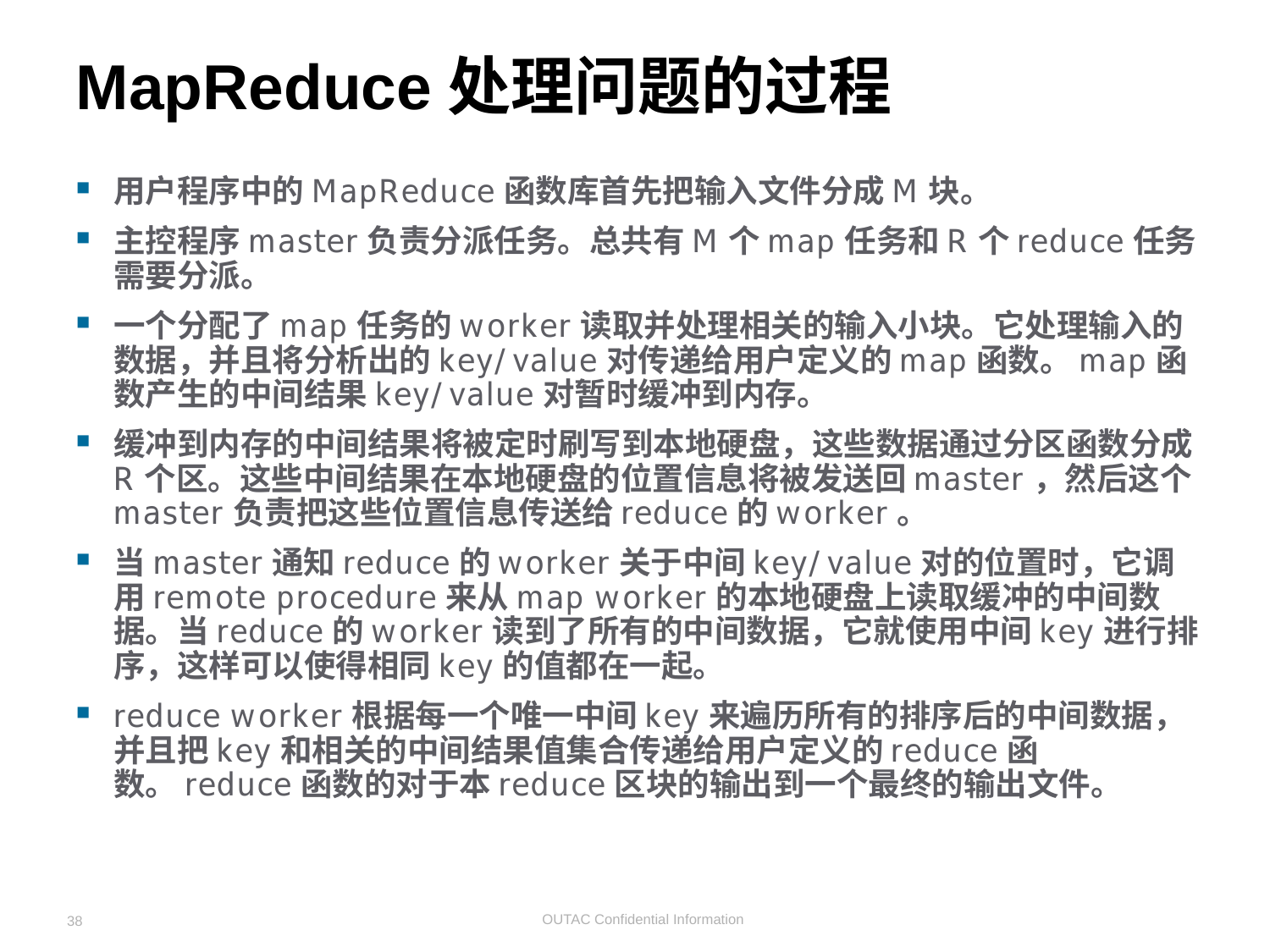

MapReduce处理问题的过程
用户程序中的MapReduce函数库首先把输入文件分成M块。
主控程序master负责分派任务。总共有M个map任务和R个reduce任务需要分派。
一个分配了map任务的worker读取并处理相关的输入小块。它处理输入的数据，并且将分析出的key/value对传递给用户定义的map函数。map函数产生的中间结果key/value对暂时缓冲到内存。
缓冲到内存的中间结果将被定时刷写到本地硬盘，这些数据通过分区函数分成R个区。这些中间结果在本地硬盘的位置信息将被发送回master，然后这个master负责把这些位置信息传送给reduce的worker。
当master通知reduce的worker关于中间key/value对的位置时，它调用remote procedure来从map worker的本地硬盘上读取缓冲的中间数据。当reduce的worker读到了所有的中间数据，它就使用中间key进行排序，这样可以使得相同key的值都在一起。
reduce worker根据每一个唯一中间key来遍历所有的排序后的中间数据，并且把key和相关的中间结果值集合传递给用户定义的reduce函数。reduce函数的对于本reduce区块的输出到一个最终的输出文件。
38